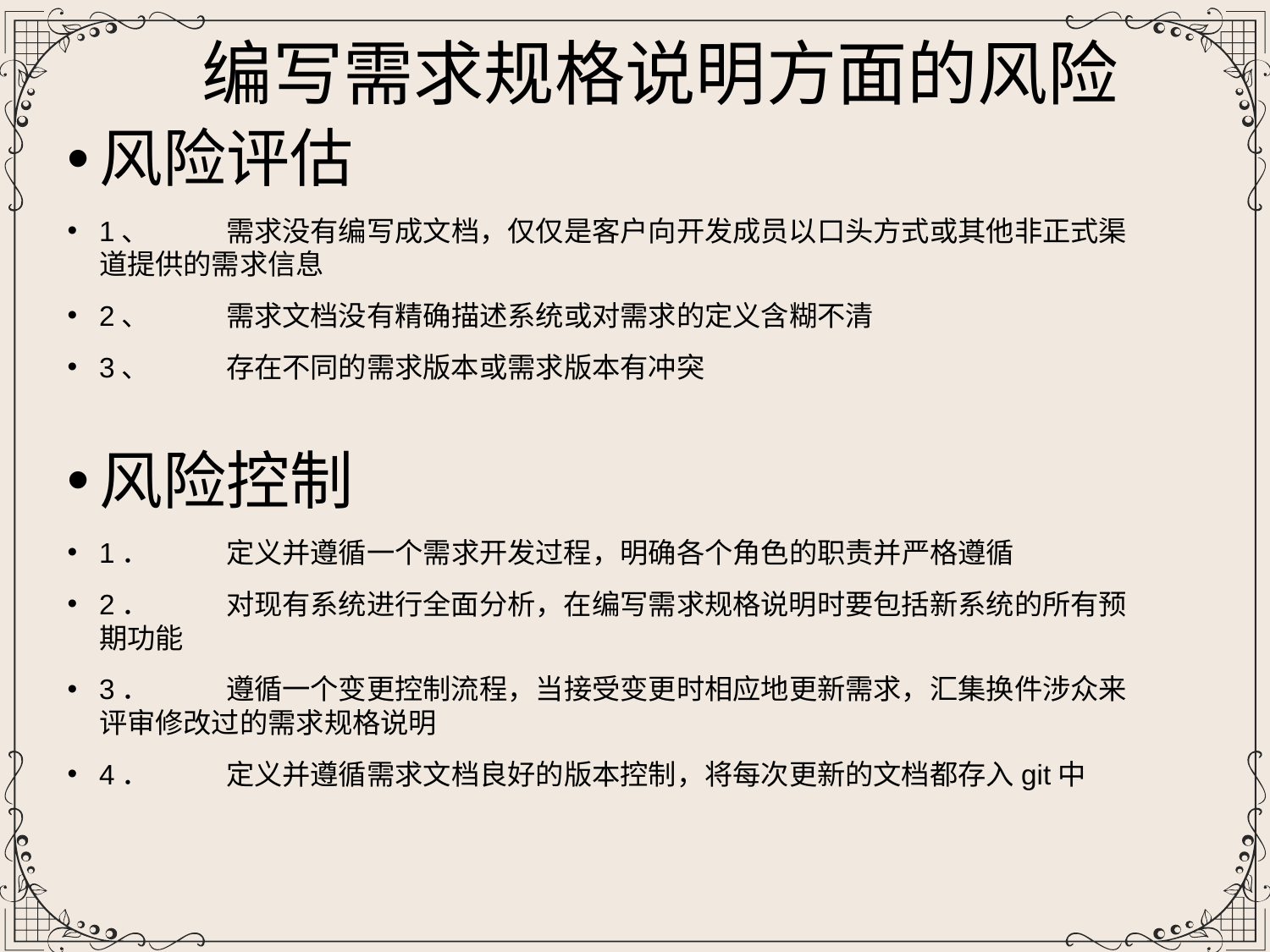

编写需求规格说明方面的风险
风险评估
1、	需求没有编写成文档，仅仅是客户向开发成员以口头方式或其他非正式渠道提供的需求信息
2、	需求文档没有精确描述系统或对需求的定义含糊不清
3、	存在不同的需求版本或需求版本有冲突

风险控制
1．	定义并遵循一个需求开发过程，明确各个角色的职责并严格遵循
2．	对现有系统进行全面分析，在编写需求规格说明时要包括新系统的所有预期功能
3．	遵循一个变更控制流程，当接受变更时相应地更新需求，汇集换件涉众来评审修改过的需求规格说明
4．	定义并遵循需求文档良好的版本控制，将每次更新的文档都存入git中